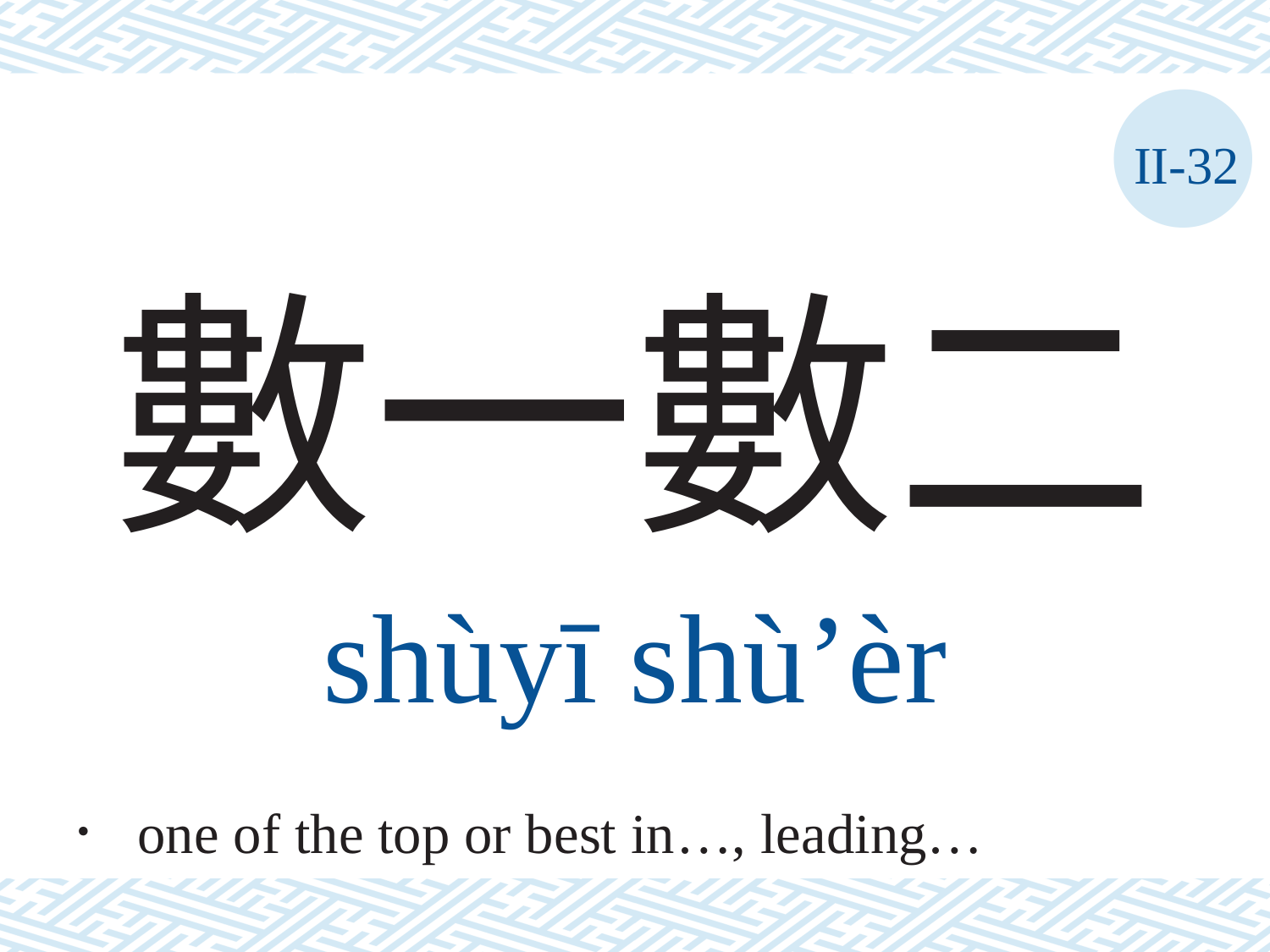

II-32
# 數一數二
shùyī	shù’èr
． one of the top or best in…, leading…